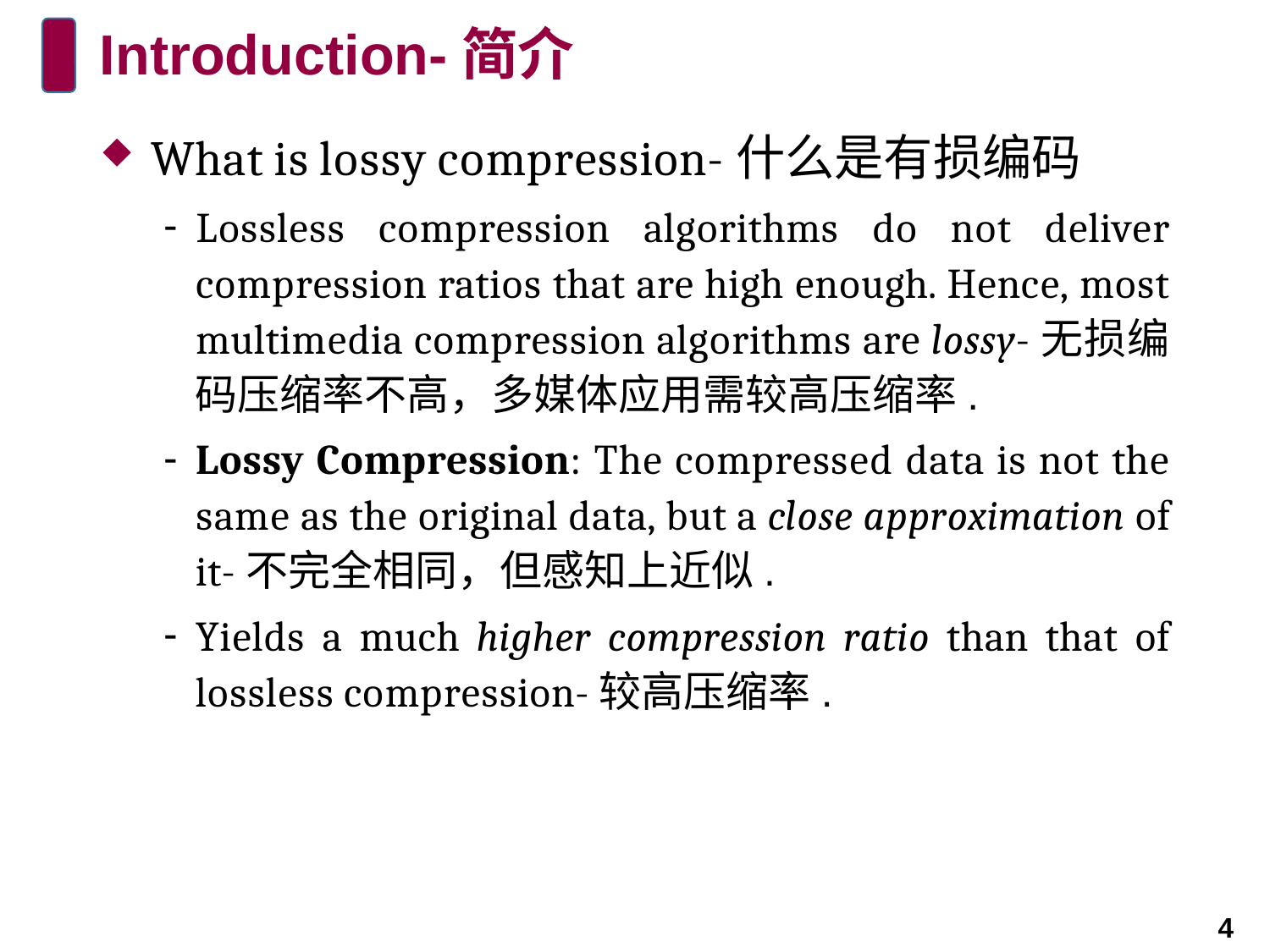

# Introduction-简介
What is lossy compression-什么是有损编码
Lossless compression algorithms do not deliver compression ratios that are high enough. Hence, most multimedia compression algorithms are lossy-无损编码压缩率不高，多媒体应用需较高压缩率.
Lossy Compression: The compressed data is not the same as the original data, but a close approximation of it-不完全相同，但感知上近似.
Yields a much higher compression ratio than that of lossless compression-较高压缩率.
4